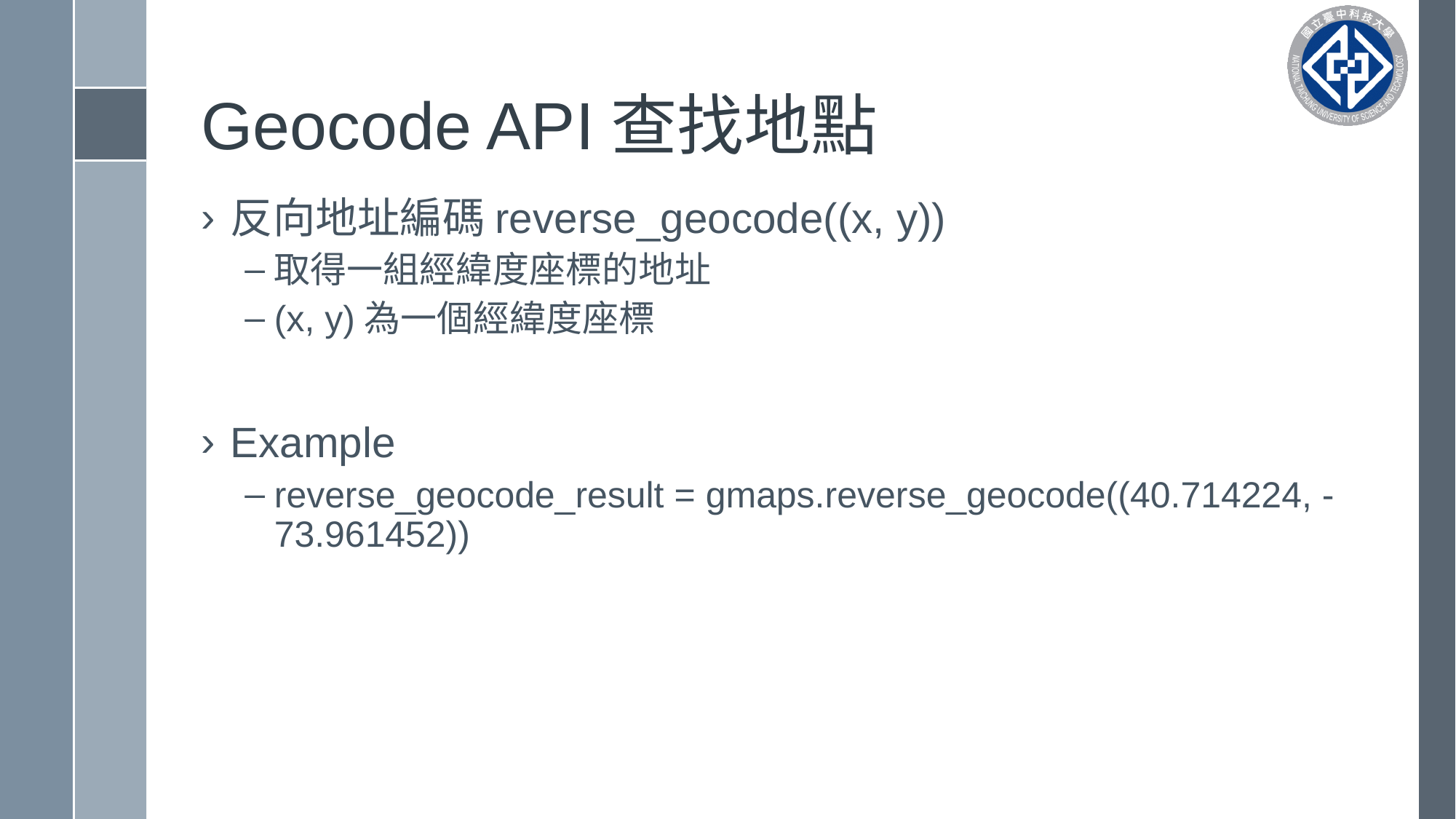

# Geocode API查找地點
反向地址編碼reverse_geocode((x, y))
取得一組經緯度座標的地址
(x, y)為一個經緯度座標

Example
reverse_geocode_result = gmaps.reverse_geocode((40.714224, -73.961452))